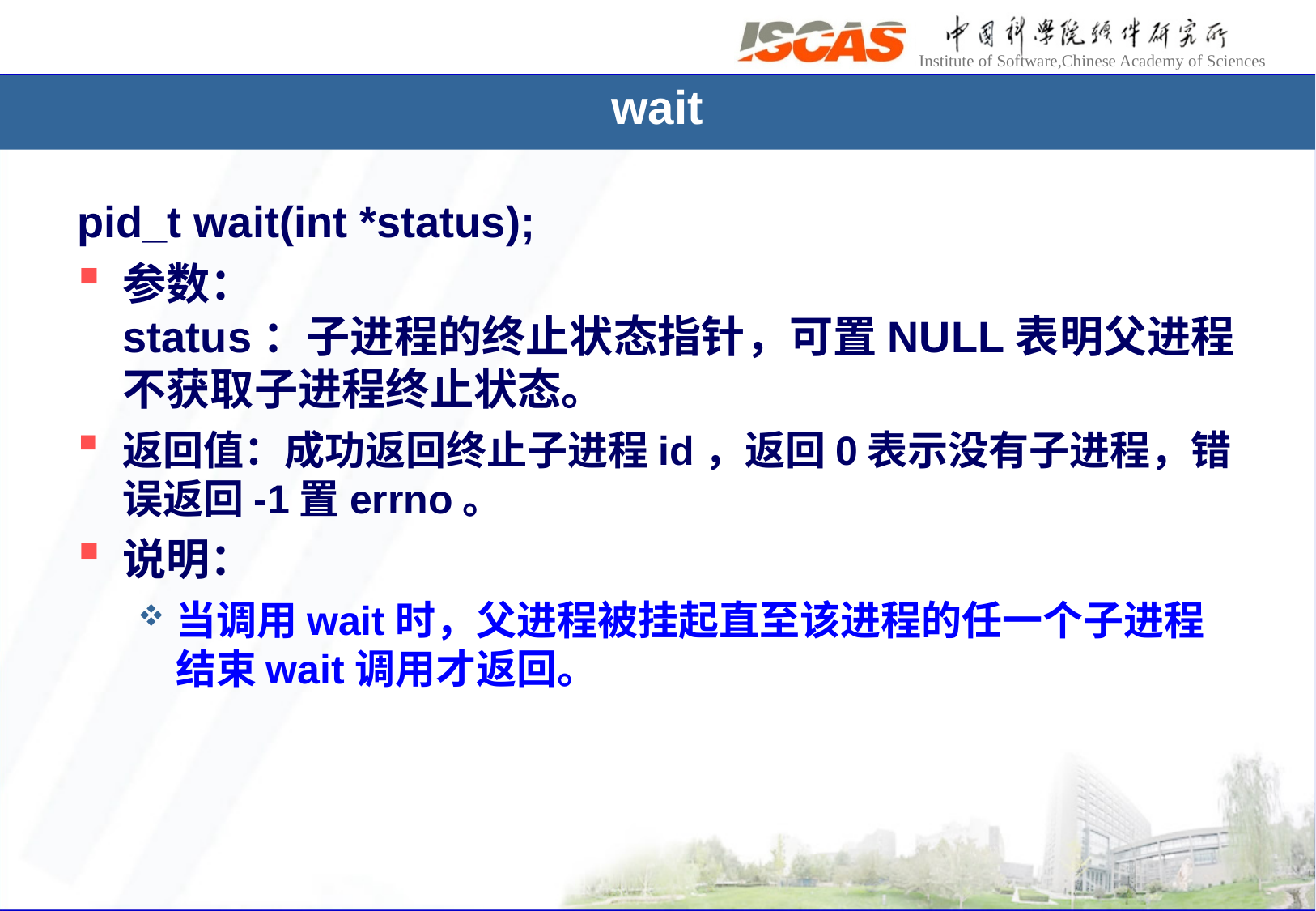

# wait
pid_t wait(int *status);
参数：
status：子进程的终止状态指针，可置NULL表明父进程不获取子进程终止状态。
返回值：成功返回终止子进程id，返回0表示没有子进程，错误返回-1置errno。
说明：
当调用wait时，父进程被挂起直至该进程的任一个子进程结束wait调用才返回。